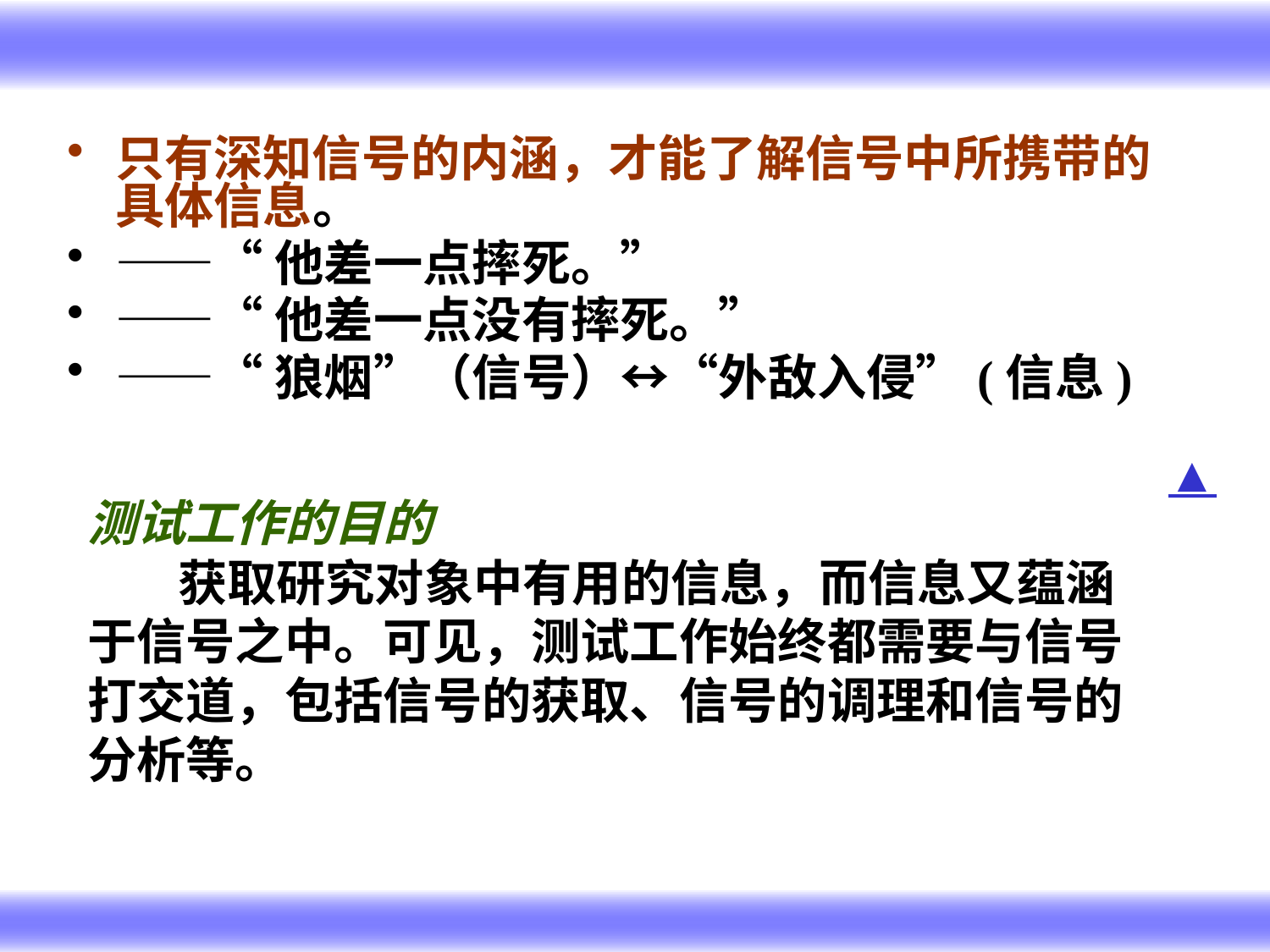

只有深知信号的内涵，才能了解信号中所携带的具体信息。
——“他差一点摔死。”
——“他差一点没有摔死。”
——“狼烟”（信号）↔“外敌入侵”(信息)
▲
测试工作的目的
       获取研究对象中有用的信息，而信息又蕴涵于信号之中。可见，测试工作始终都需要与信号打交道，包括信号的获取、信号的调理和信号的分析等。